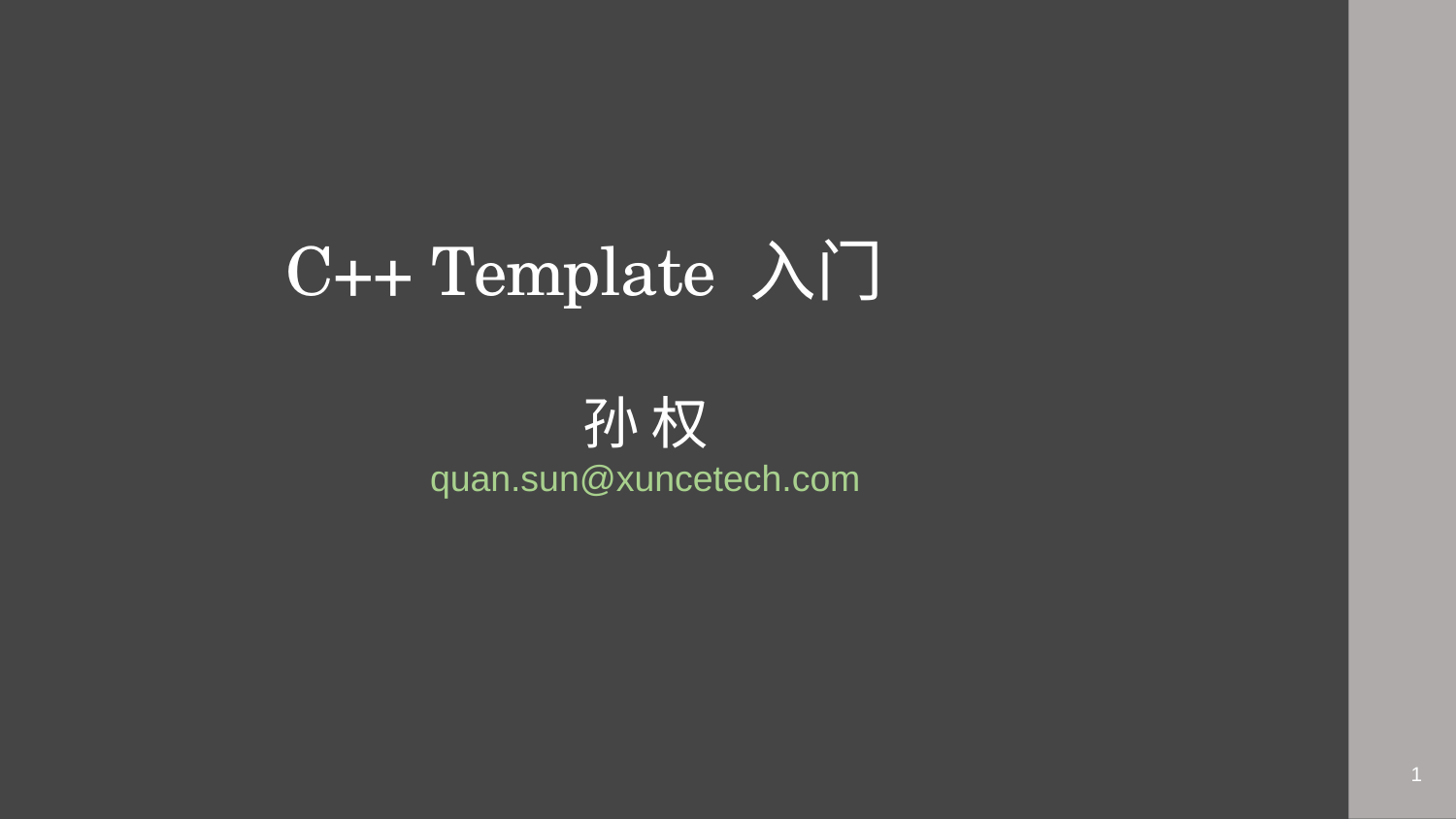

# C++ Template 入门
孙 权
quan.sun@xuncetech.com
1